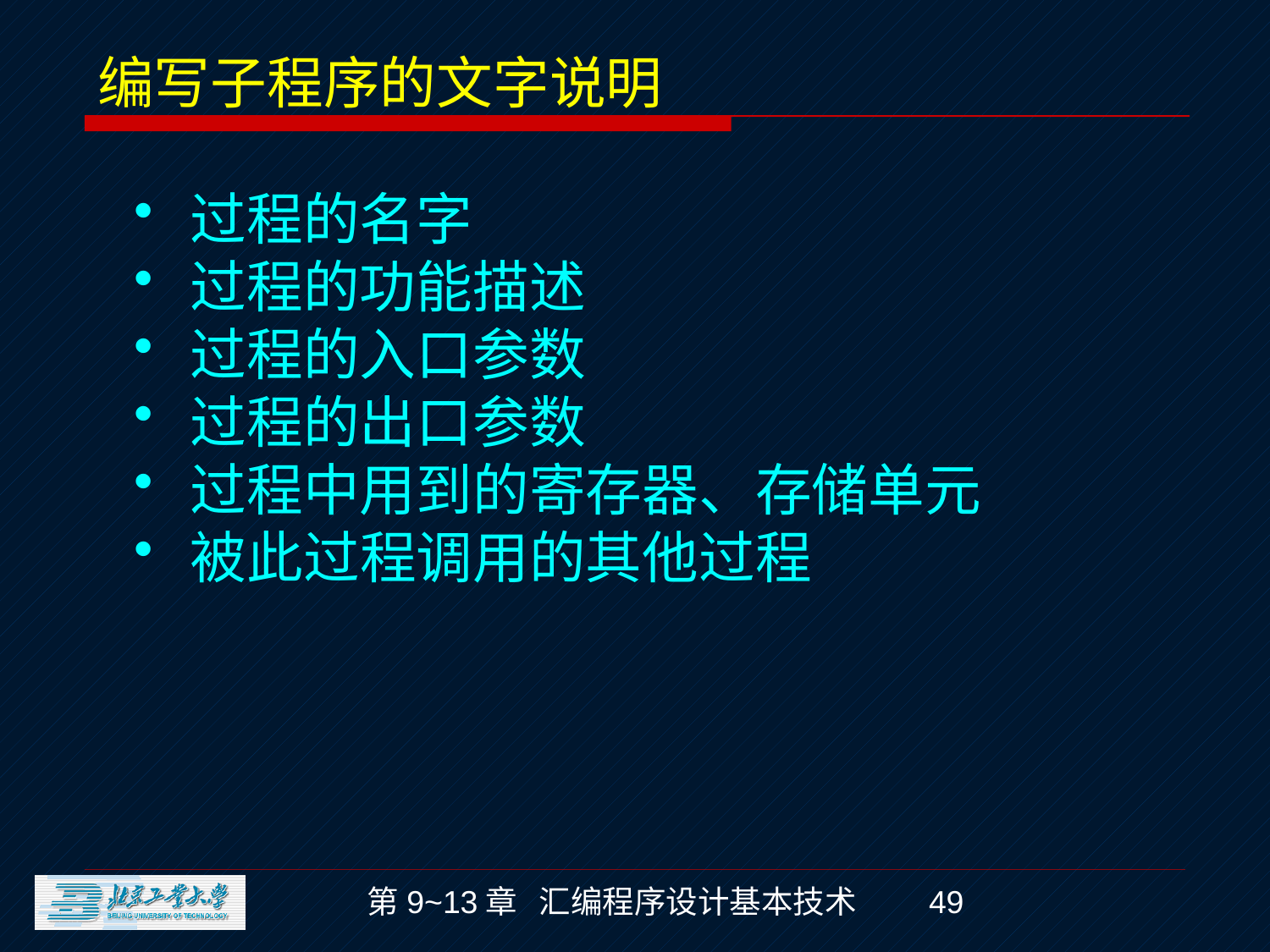

# 编写子程序的文字说明
 过程的名字
 过程的功能描述
 过程的入口参数
 过程的出口参数
 过程中用到的寄存器、存储单元
 被此过程调用的其他过程